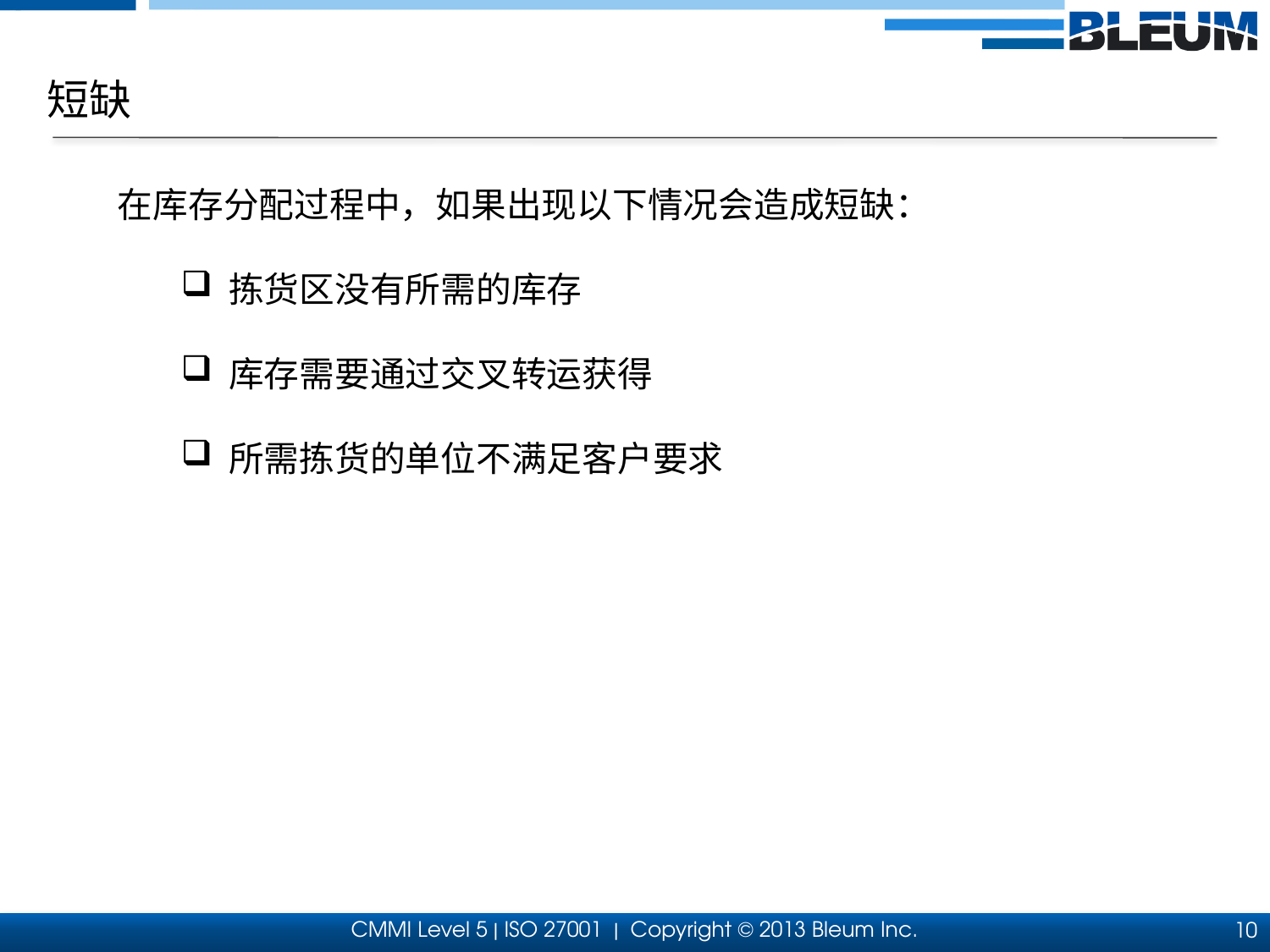

短缺
在库存分配过程中，如果出现以下情况会造成短缺：

拣货区没有所需的库存

库存需要通过交叉转运获得

所需拣货的单位不满足客户要求

10